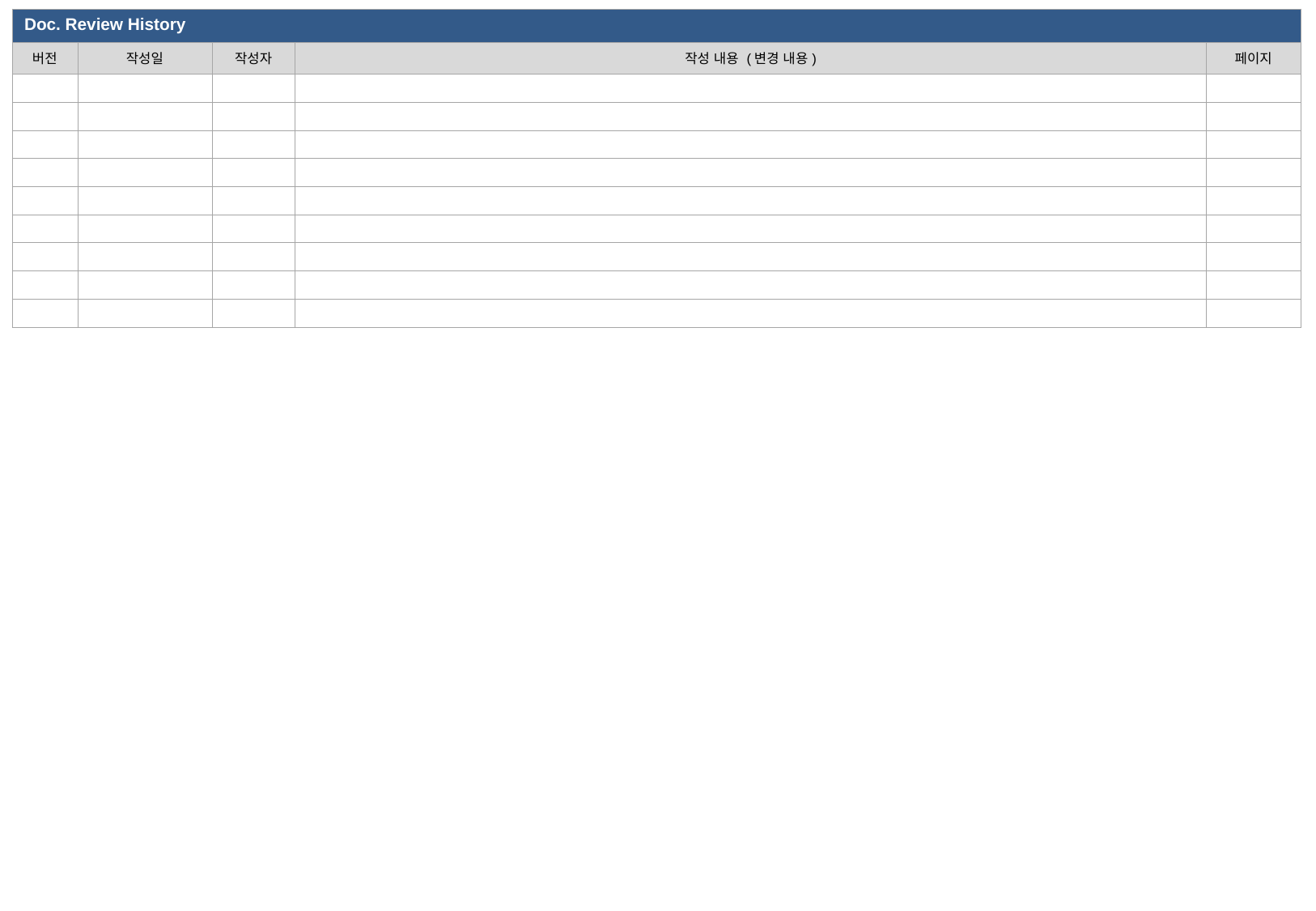

| Doc. Review History |  |  |  |  |
| --- | --- | --- | --- | --- |
| 버전 | 작성일 | 작성자 | 작성 내용 (변경 내용) | 페이지 |
|  |  |  |  |  |
|  |  |  |  |  |
|  |  |  |  |  |
|  |  |  |  |  |
|  |  |  |  |  |
|  |  |  |  |  |
|  |  |  |  |  |
|  |  |  |  |  |
|  |  |  |  |  |